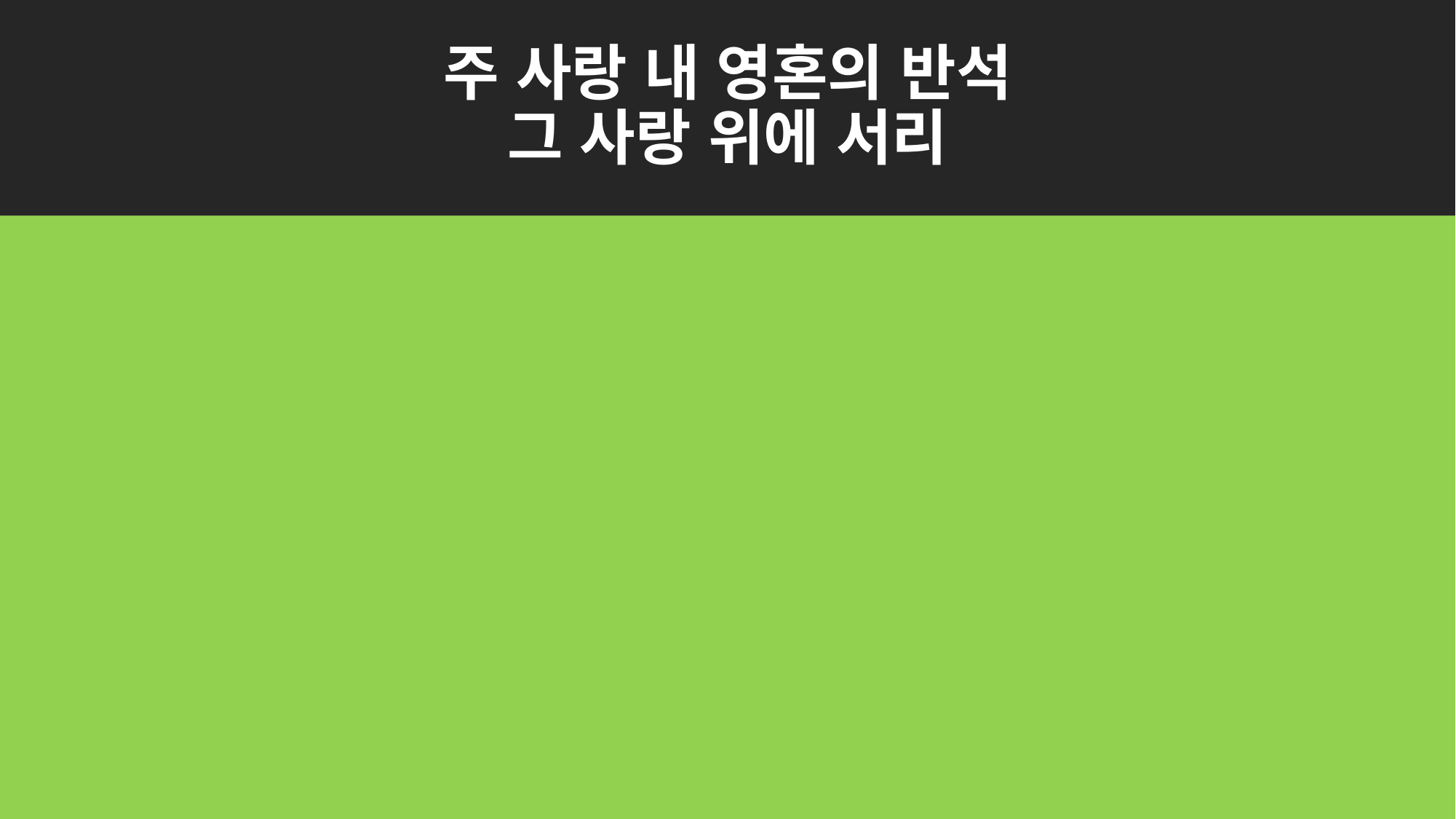

# 주 사랑 내 영혼의 반석 그 사랑 위에 서리